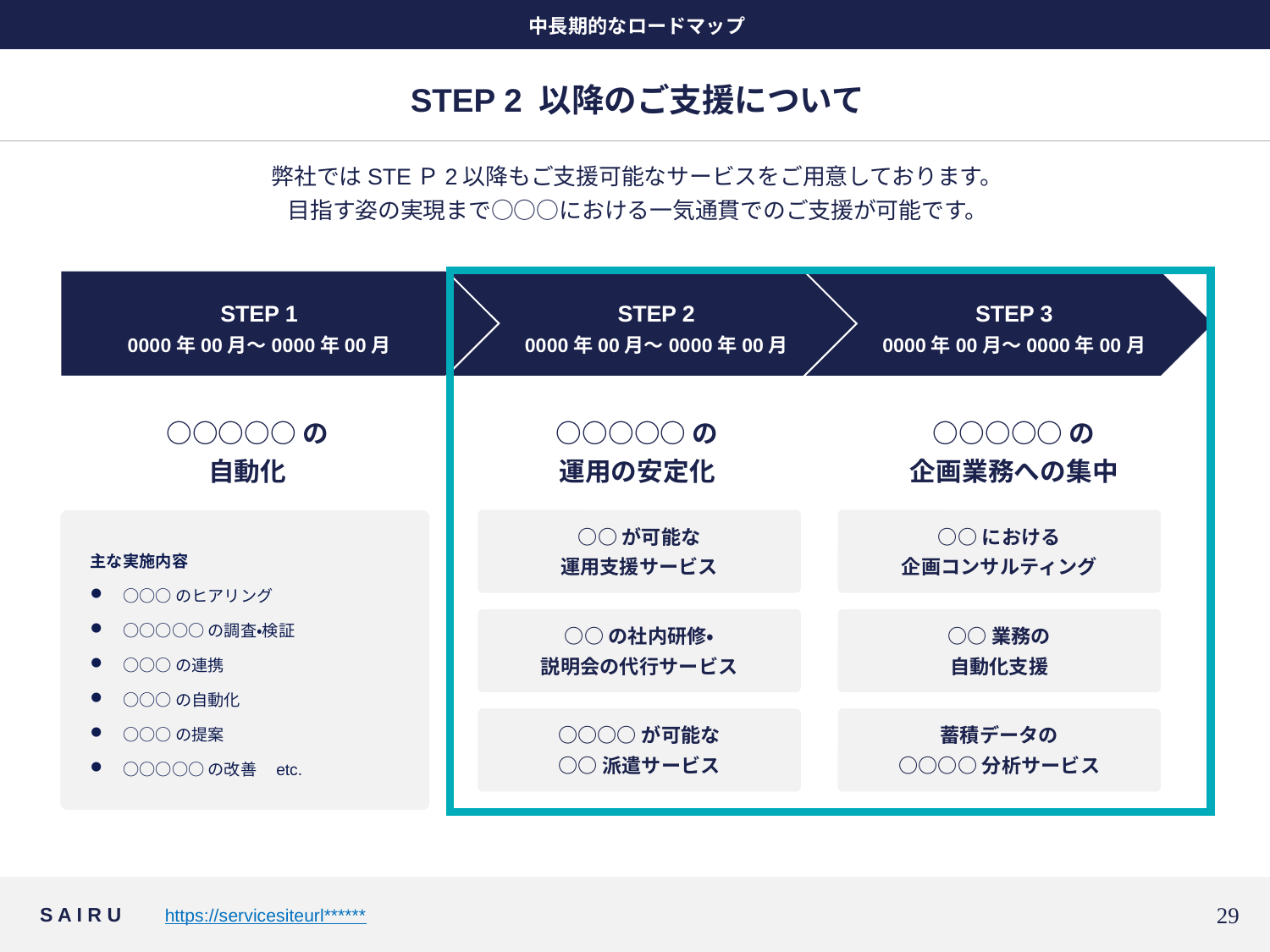

中長期的なロードマップ
# STEP 2 以降のご支援について
弊社ではSTEＰ2以降もご支援可能なサービスをご用意しております。
目指す姿の実現まで○○○における一気通貫でのご支援が可能です。

STEP 1
0000年00月～0000年00月
STEP 2
0000年00月～0000年00月
STEP 3
0000年00月～0000年00月
○○○○○の
自動化
○○○○○の
運用の安定化
○○○○○の
企画業務への集中
○○が可能な
運用支援サービス
○○における
企画コンサルティング

主な実施内容
○○○のヒアリング
○○○○○の調査・検証
○○○の連携
○○○の自動化
○○○の提案
○○○○○の改善　etc.
○○の社内研修・
説明会の代行サービス
○○業務の
自動化支援
○○○○が可能な
○○派遣サービス
蓄積データの
○○○○分析サービス
29